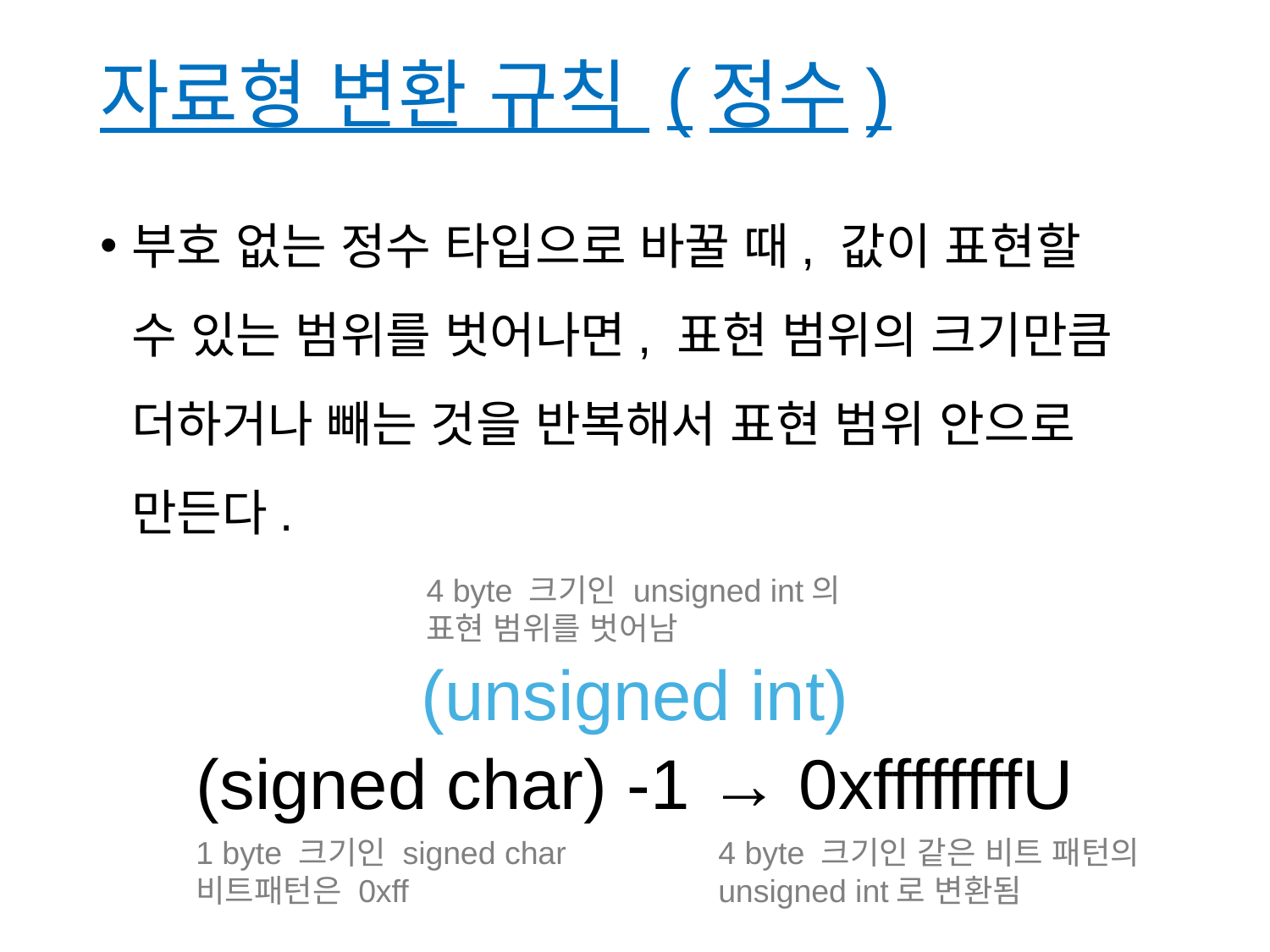

# 자료형 변환 규칙 (정수)
부호 없는 정수 타입으로 바꿀 때, 값이 표현할 수 있는 범위를 벗어나면, 표현 범위의 크기만큼 더하거나 빼는 것을 반복해서 표현 범위 안으로 만든다.
4 byte 크기인 unsigned int의
표현 범위를 벗어남
(unsigned int)
(signed char) -1 → 0xffffffffU
1 byte 크기인 signed char
비트패턴은 0xff
4 byte 크기인 같은 비트 패턴의 unsigned int로 변환됨